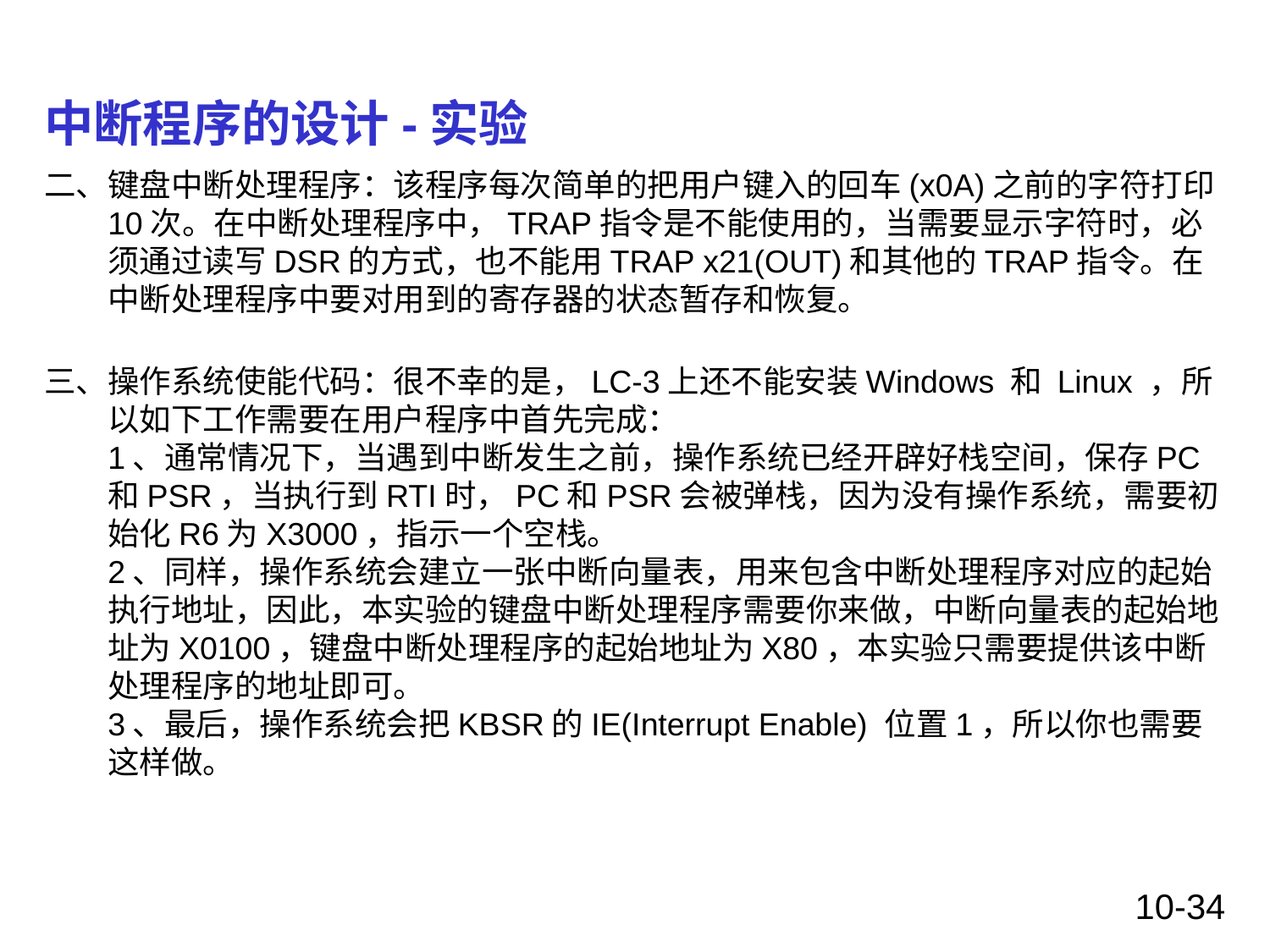

# 中断程序的设计-实验
二、键盘中断处理程序：该程序每次简单的把用户键入的回车(x0A)之前的字符打印10次。在中断处理程序中，TRAP指令是不能使用的，当需要显示字符时，必须通过读写DSR的方式，也不能用TRAP x21(OUT)和其他的TRAP指令。在中断处理程序中要对用到的寄存器的状态暂存和恢复。

三、操作系统使能代码：很不幸的是，LC-3上还不能安装Windows 和 Linux ，所以如下工作需要在用户程序中首先完成：
	1、通常情况下，当遇到中断发生之前，操作系统已经开辟好栈空间，保存PC和PSR，当执行到RTI时，PC和PSR会被弹栈，因为没有操作系统，需要初始化R6为X3000，指示一个空栈。
	2、同样，操作系统会建立一张中断向量表，用来包含中断处理程序对应的起始执行地址，因此，本实验的键盘中断处理程序需要你来做，中断向量表的起始地址为X0100，键盘中断处理程序的起始地址为X80，本实验只需要提供该中断处理程序的地址即可。
	3、最后，操作系统会把KBSR的IE(Interrupt Enable) 位置1，所以你也需要这样做。

10-34